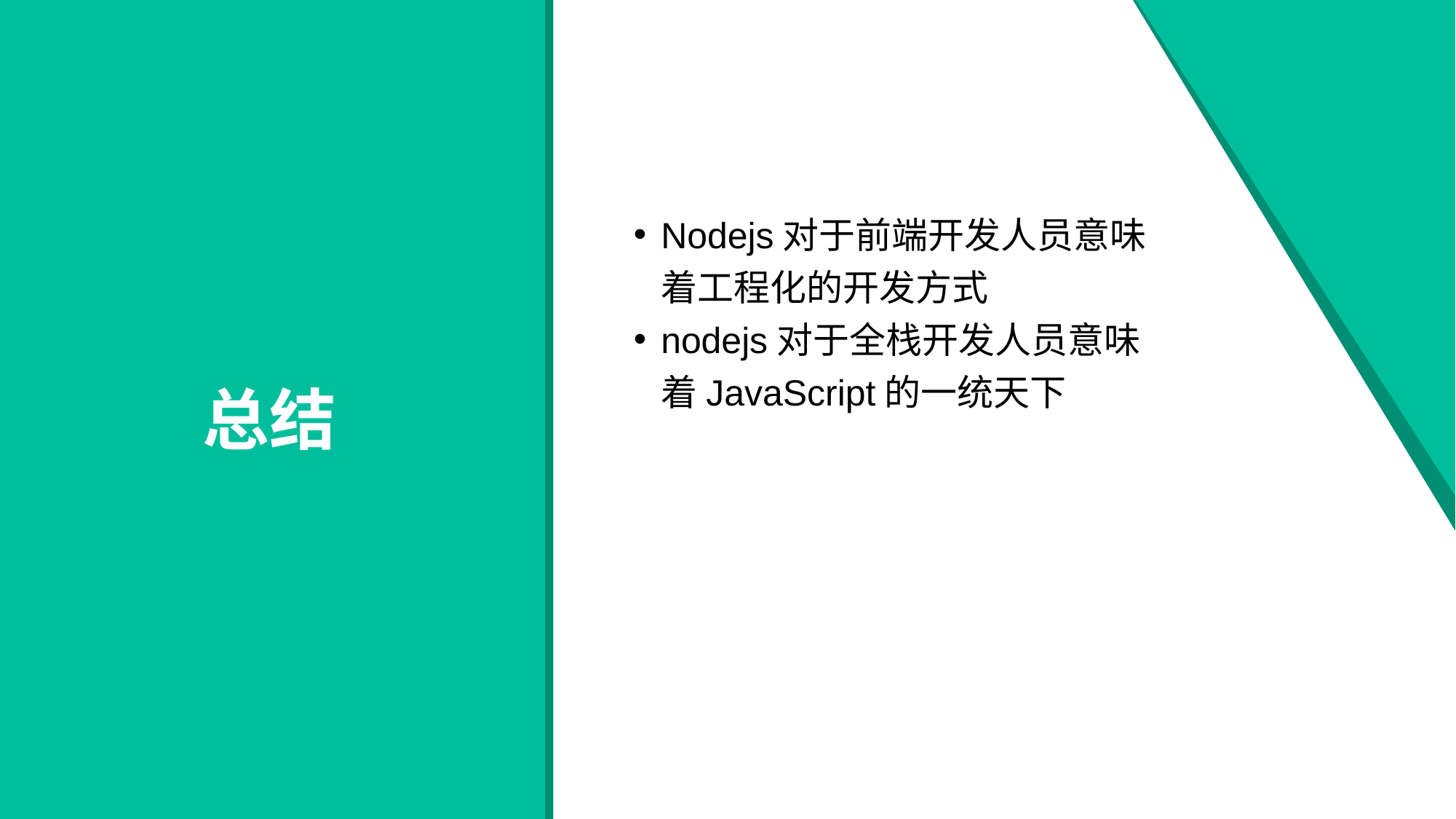

Nodejs对于前端开发人员意味着工程化的开发方式
nodejs对于全栈开发人员意味着JavaScript的一统天下

总结